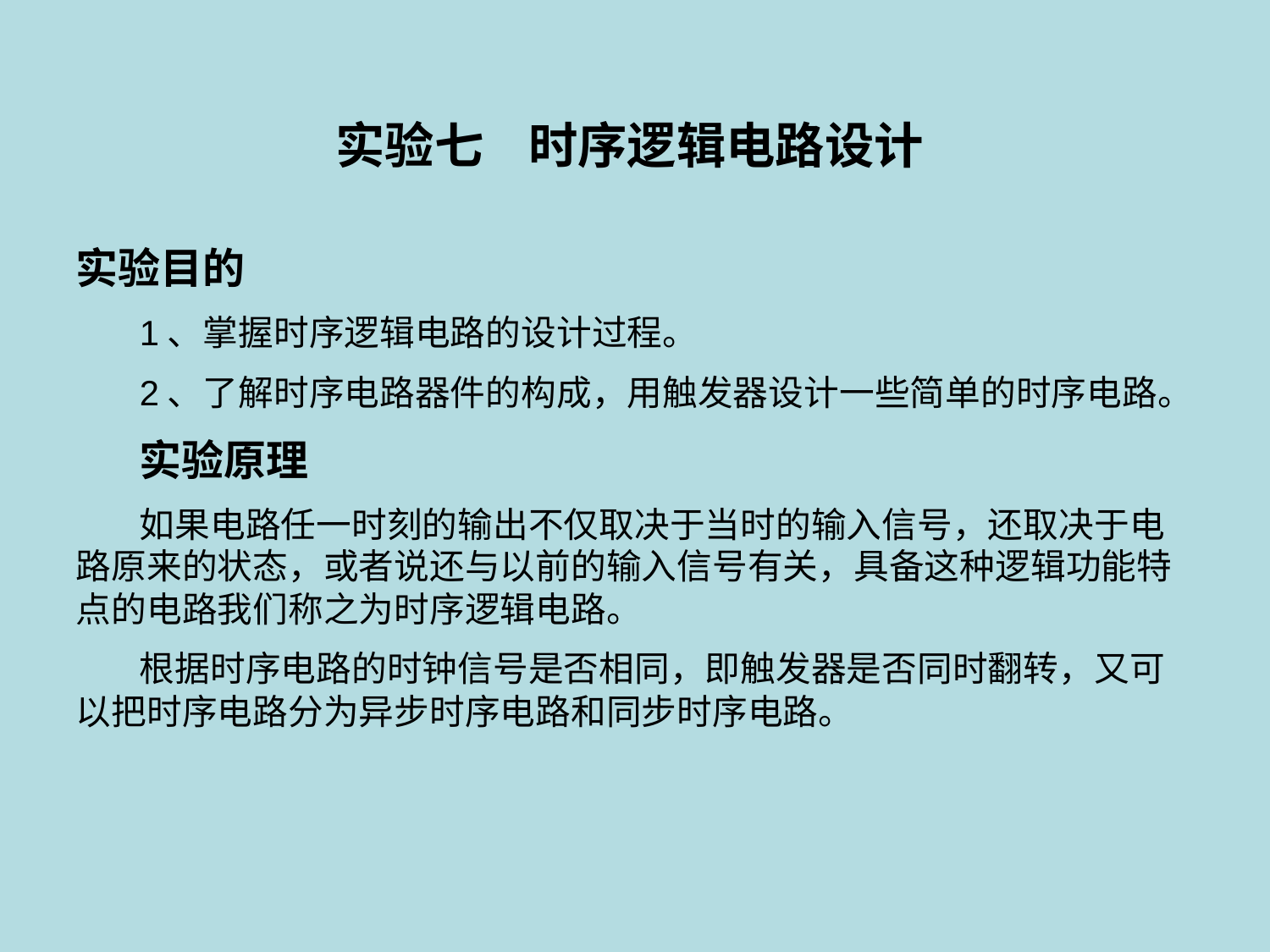

实验七    时序逻辑电路设计
实验目的
1、掌握时序逻辑电路的设计过程。
2、了解时序电路器件的构成，用触发器设计一些简单的时序电路。
实验原理
如果电路任一时刻的输出不仅取决于当时的输入信号，还取决于电路原来的状态，或者说还与以前的输入信号有关，具备这种逻辑功能特点的电路我们称之为时序逻辑电路。
根据时序电路的时钟信号是否相同，即触发器是否同时翻转，又可以把时序电路分为异步时序电路和同步时序电路。